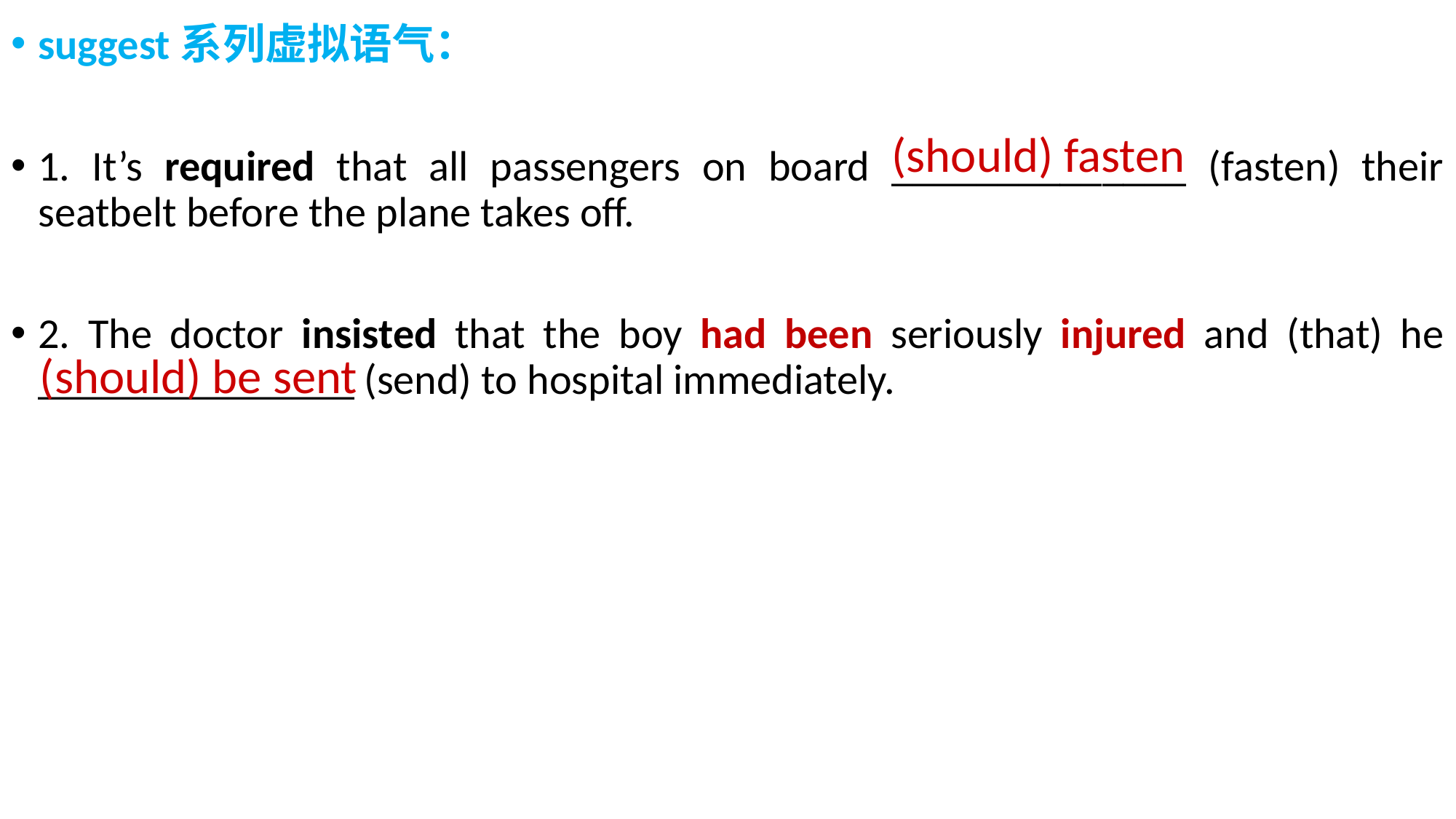

suggest系列虚拟语气：

1. It’s required that all passengers on board ______________ (fasten) their seatbelt before the plane takes off.

2. The doctor insisted that the boy had been seriously injured and (that) he _______________ (send) to hospital immediately.
(should) fasten
(should) be sent